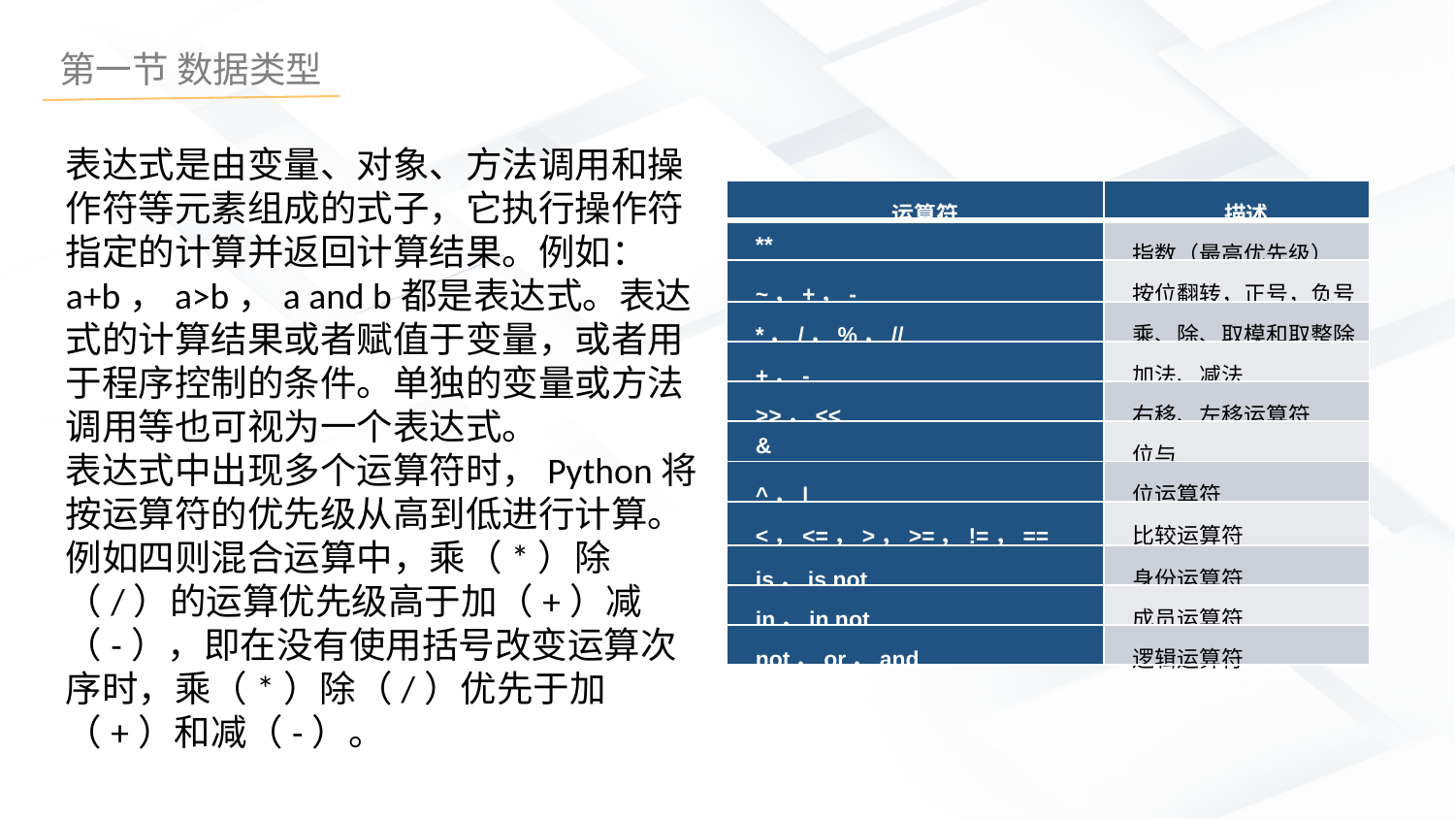

表达式是由变量、对象、方法调用和操作符等元素组成的式子，它执行操作符指定的计算并返回计算结果。例如：a+b，a>b，a and b都是表达式。表达式的计算结果或者赋值于变量，或者用于程序控制的条件。单独的变量或方法调用等也可视为一个表达式。
表达式中出现多个运算符时，Python将按运算符的优先级从高到低进行计算。例如四则混合运算中，乘（*）除（/）的运算优先级高于加（+）减（-），即在没有使用括号改变运算次序时，乘（*）除（/）优先于加（+）和减（-）。
| 运算符 | 描述 |
| --- | --- |
| \*\* | 指数（最高优先级） |
| ~，+，- | 按位翻转，正号，负号 |
| \*，/，%，// | 乘、除、取模和取整除 |
| +，- | 加法、减法 |
| >>，<< | 右移、左移运算符 |
| & | 位与 |
| ^，| | 位运算符 |
| <，<=，>，>=，!=，== | 比较运算符 |
| is，is not | 身份运算符 |
| in，in not | 成员运算符 |
| not，or，and | 逻辑运算符 |